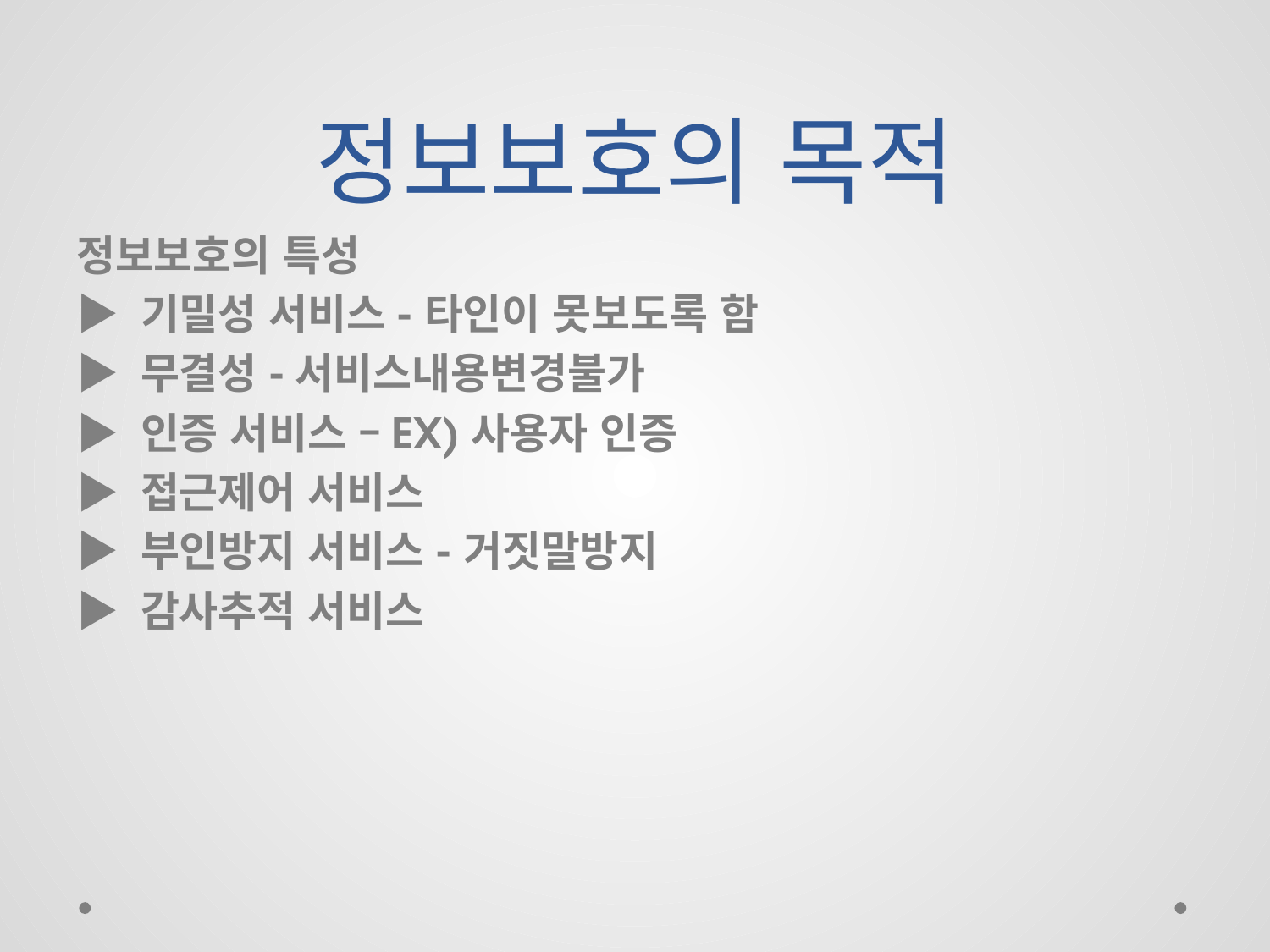

# 정보보호의 목적
정보보호의 특성
▶ 기밀성 서비스-타인이 못보도록 함
▶ 무결성-서비스내용변경불가
▶ 인증 서비스 –EX)사용자 인증
▶ 접근제어 서비스
▶ 부인방지 서비스-거짓말방지
▶ 감사추적 서비스